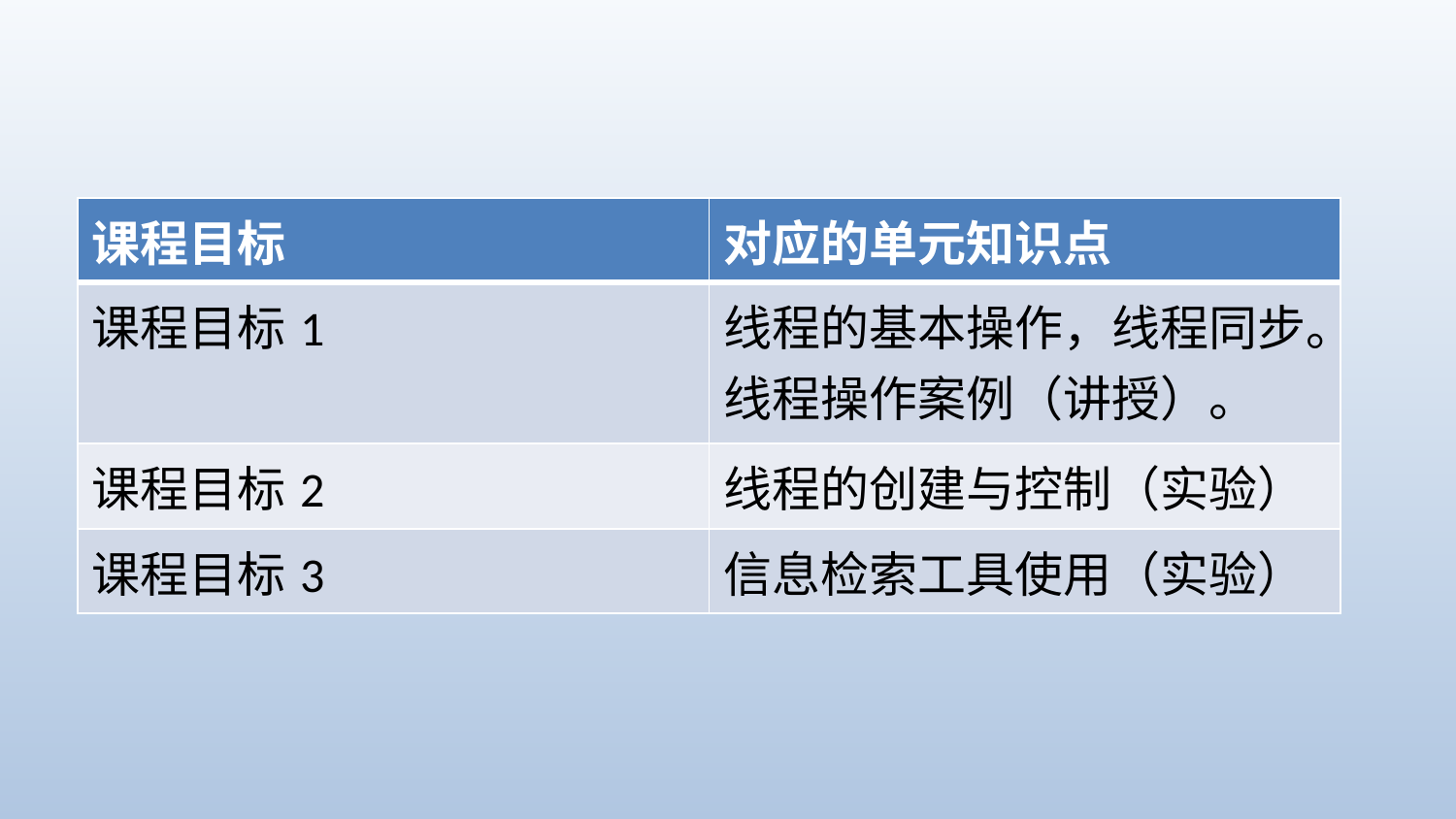

| 课程目标 | 对应的单元知识点 |
| --- | --- |
| 课程目标1 | 线程的基本操作，线程同步。线程操作案例（讲授）。 |
| 课程目标2 | 线程的创建与控制（实验） |
| 课程目标3 | 信息检索工具使用（实验） |